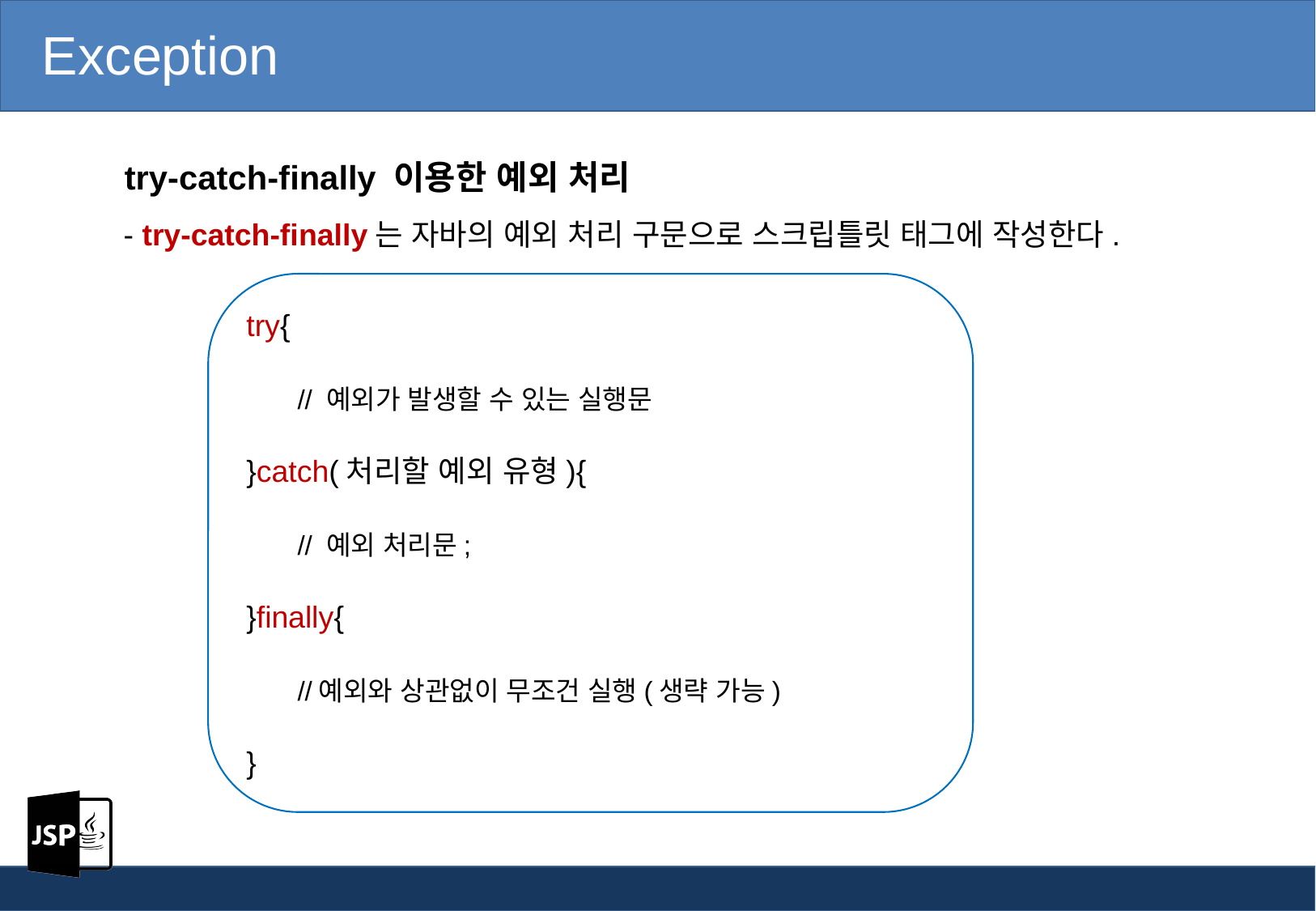

Exception
 try-catch-finally 이용한 예외 처리
 - try-catch-finally는 자바의 예외 처리 구문으로 스크립틀릿 태그에 작성한다.
try{

      // 예외가 발생할 수 있는 실행문

}catch(처리할 예외 유형){

      // 예외 처리문;

}finally{

      //예외와 상관없이 무조건 실행(생략 가능)

}